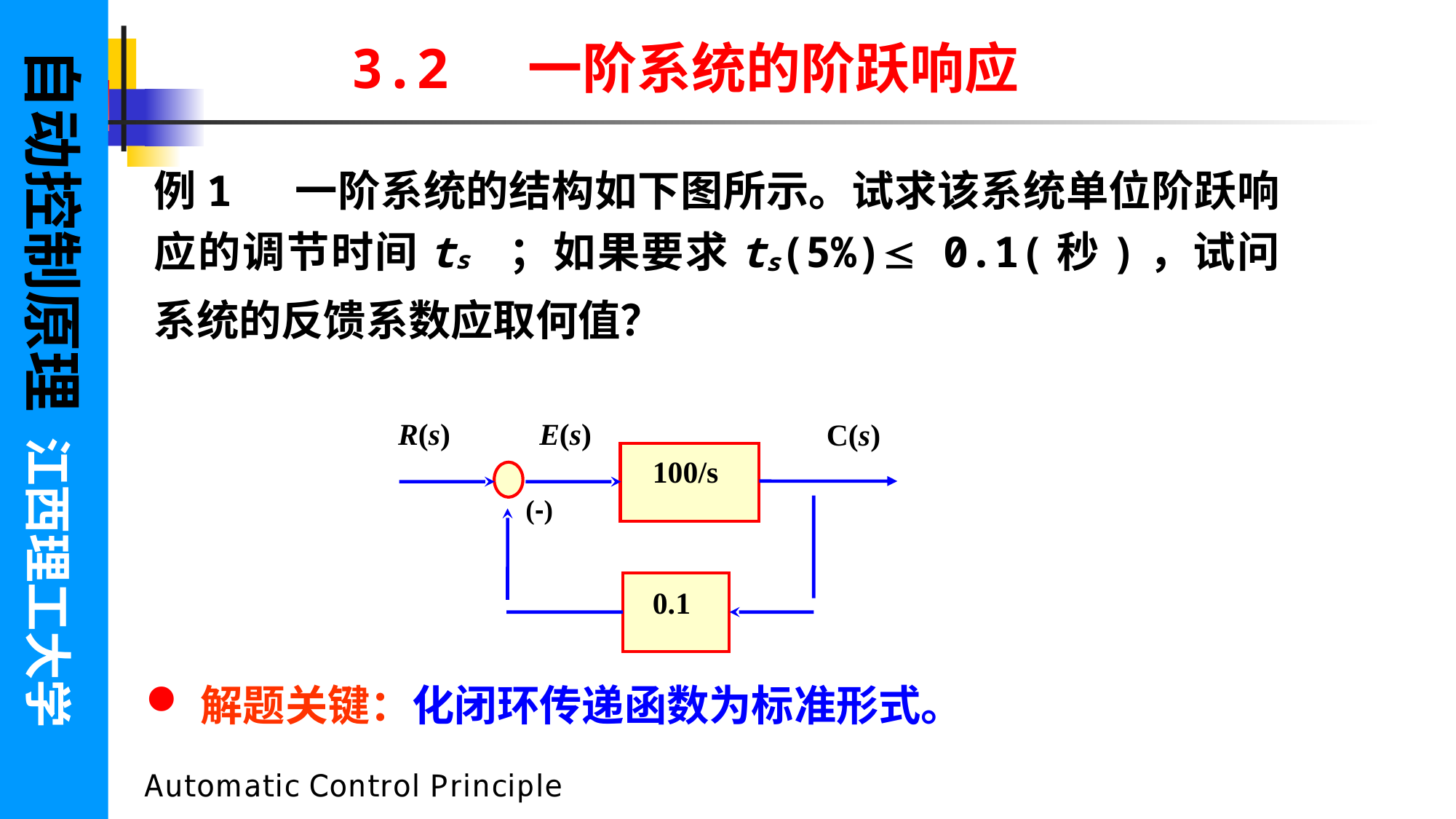

自动控制原理  江西理工大学
3.2  一阶系统的阶跃响应
例1  一阶系统的结构如下图所示。试求该系统单位阶跃响应的调节时间ts ；如果要求ts(5%)≤ 0.1(秒)，试问系统的反馈系数应取何值？
E(s)
R(s)
C(s)

100/s

(-)

0.1

解题关键：化闭环传递函数为标准形式。
Automatic Control Principle